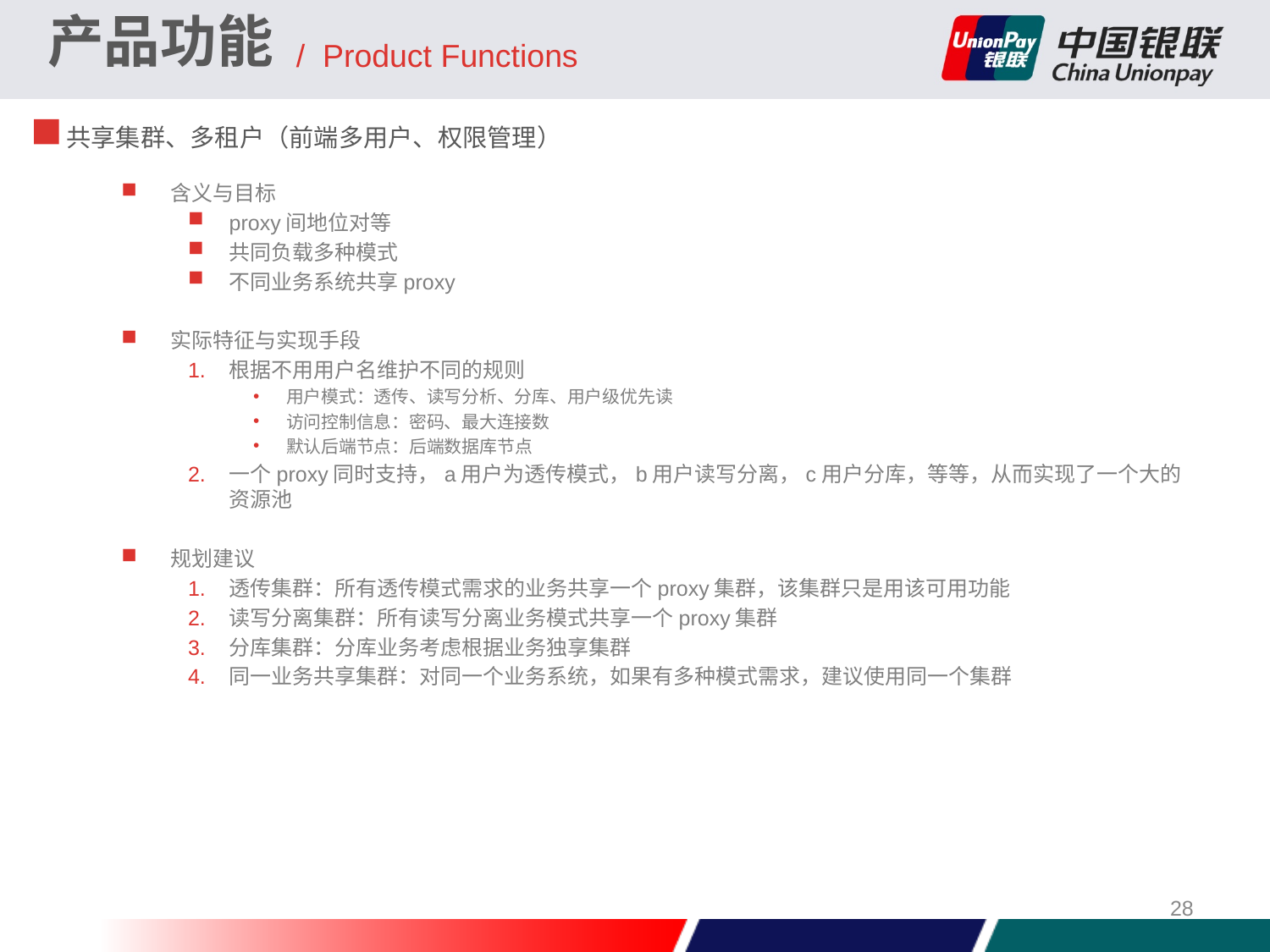

产品功能
/  Product Functions
共享集群、多租户（前端多用户、权限管理）

含义与目标
proxy间地位对等
共同负载多种模式
不同业务系统共享proxy

实际特征与实现手段
根据不用用户名维护不同的规则
用户模式：透传、读写分析、分库、用户级优先读
访问控制信息：密码、最大连接数
默认后端节点：后端数据库节点
一个proxy同时支持，a用户为透传模式，b用户读写分离，c用户分库，等等，从而实现了一个大的资源池

规划建议
透传集群：所有透传模式需求的业务共享一个proxy集群，该集群只是用该可用功能
读写分离集群：所有读写分离业务模式共享一个proxy集群
分库集群：分库业务考虑根据业务独享集群
同一业务共享集群：对同一个业务系统，如果有多种模式需求，建议使用同一个集群

28